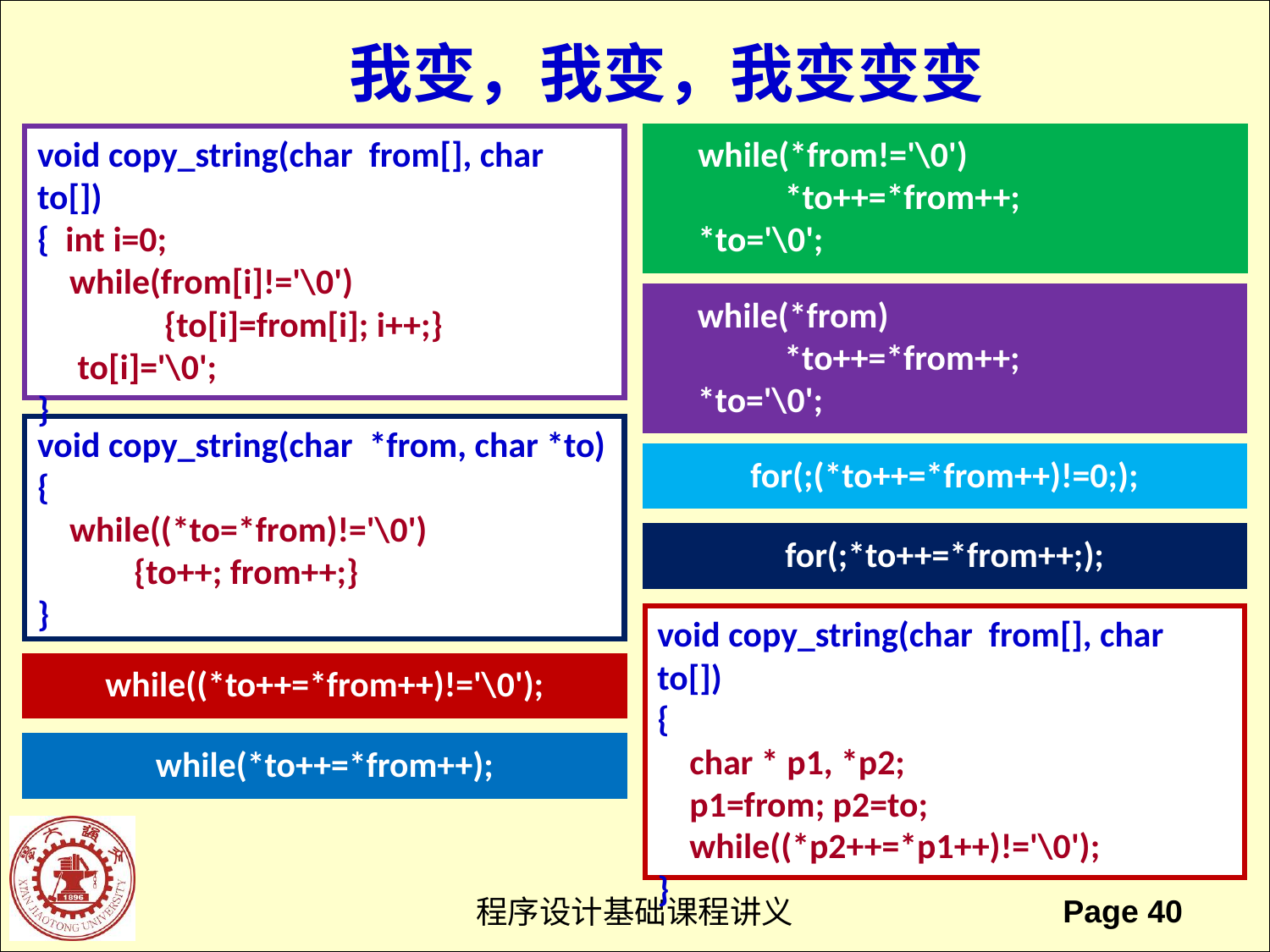

我变，我变，我变变变
void copy_string(char  from[], char to[])
{  int i=0;
    while(from[i]!='\0')
	{to[i]=from[i]; i++;}
     to[i]='\0';
}
     while(*from!='\0')
	*to++=*from++;
     *to='\0';
     while(*from)
	*to++=*from++;
     *to='\0';
void copy_string(char  *from, char *to)
{
    while((*to=*from)!='\0')
            {to++; from++;}
}
for(;(*to++=*from++)!=0;);
for(;*to++=*from++;);
void copy_string(char  from[], char to[])
{
    char * p1, *p2;
    p1=from; p2=to;
    while((*p2++=*p1++)!='\0');
}
while((*to++=*from++)!='\0');
while(*to++=*from++);
40